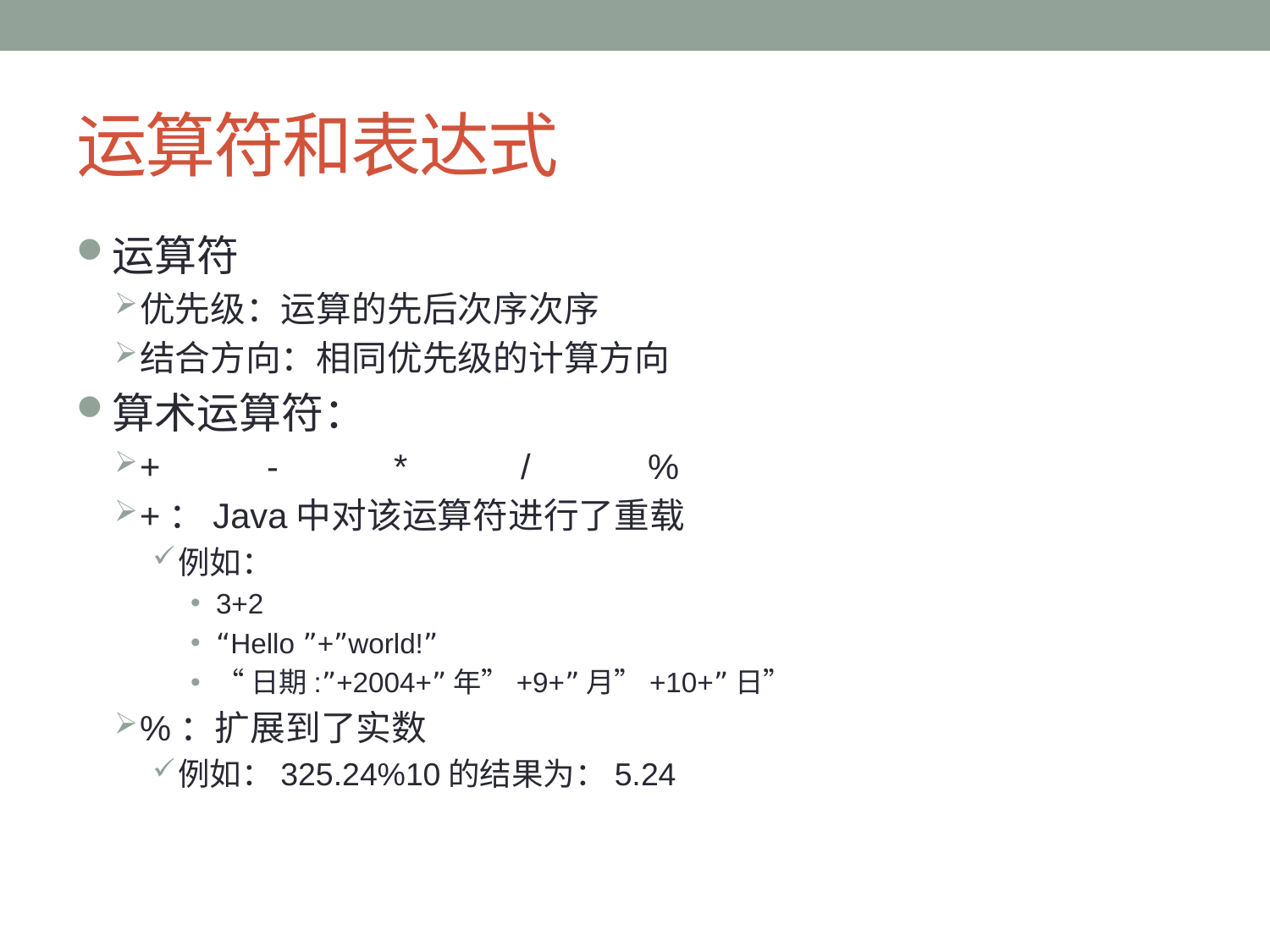

# 运算符和表达式
运算符
优先级：运算的先后次序次序
结合方向：相同优先级的计算方向
算术运算符：
+	-	*	/	%
+：Java中对该运算符进行了重载
例如：
3+2
“Hello ”+”world!”
“日期:”+2004+”年”+9+”月”+10+”日”
%：扩展到了实数
例如：325.24%10的结果为：5.24